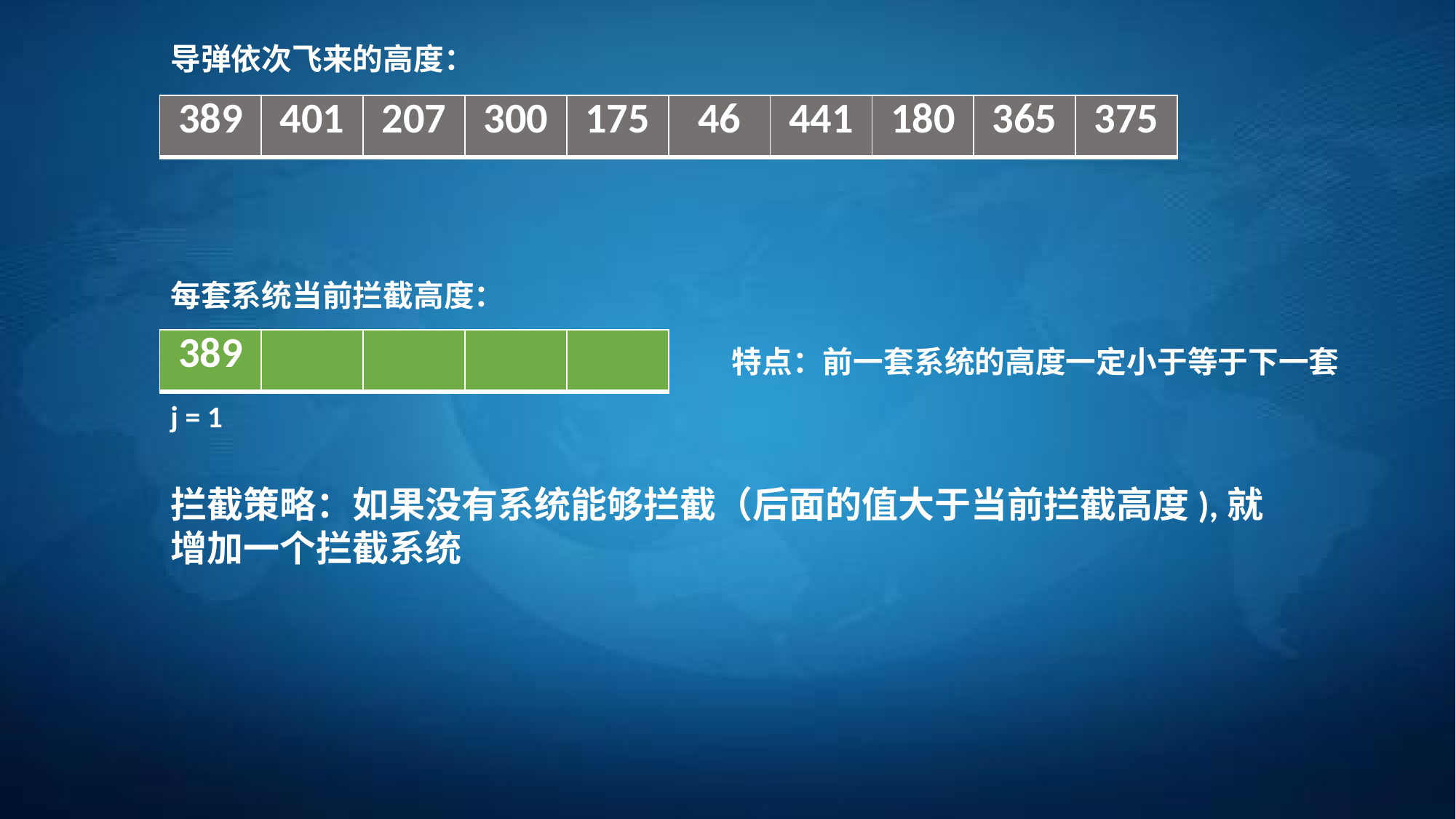

导弹依次飞来的高度：
| 389 | 401 | 207 | 300 | 175 | 46 | 441 | 180 | 365 | 375 |
| --- | --- | --- | --- | --- | --- | --- | --- | --- | --- |
每套系统当前拦截高度：
| 389 |  |  |  |  |
| --- | --- | --- | --- | --- |
特点：前一套系统的高度一定小于等于下一套
j = 1
拦截策略：如果没有系统能够拦截（后面的值大于当前拦截高度),就增加一个拦截系统